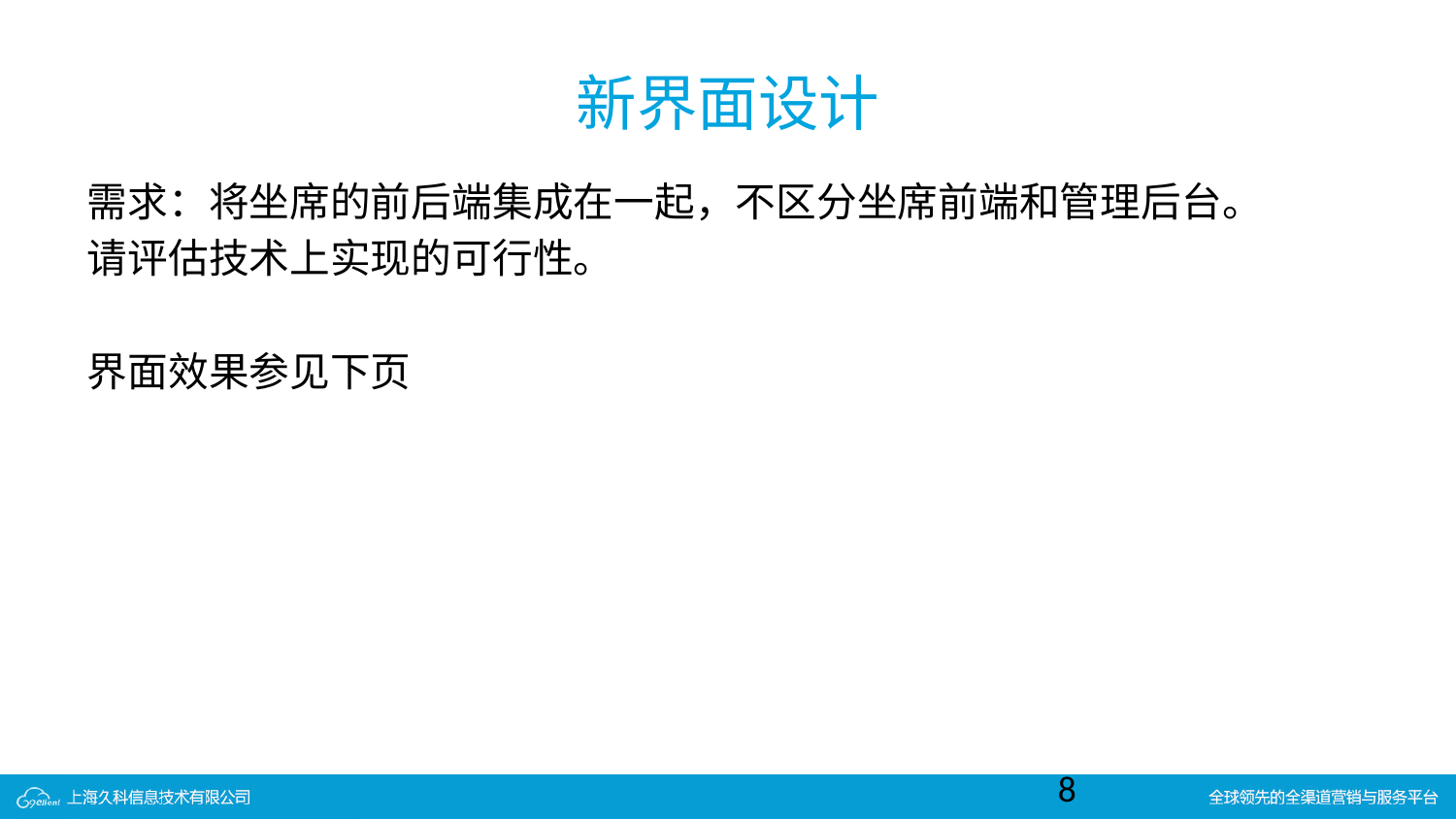

# 新界面设计
需求：将坐席的前后端集成在一起，不区分坐席前端和管理后台。
请评估技术上实现的可行性。

界面效果参见下页

8